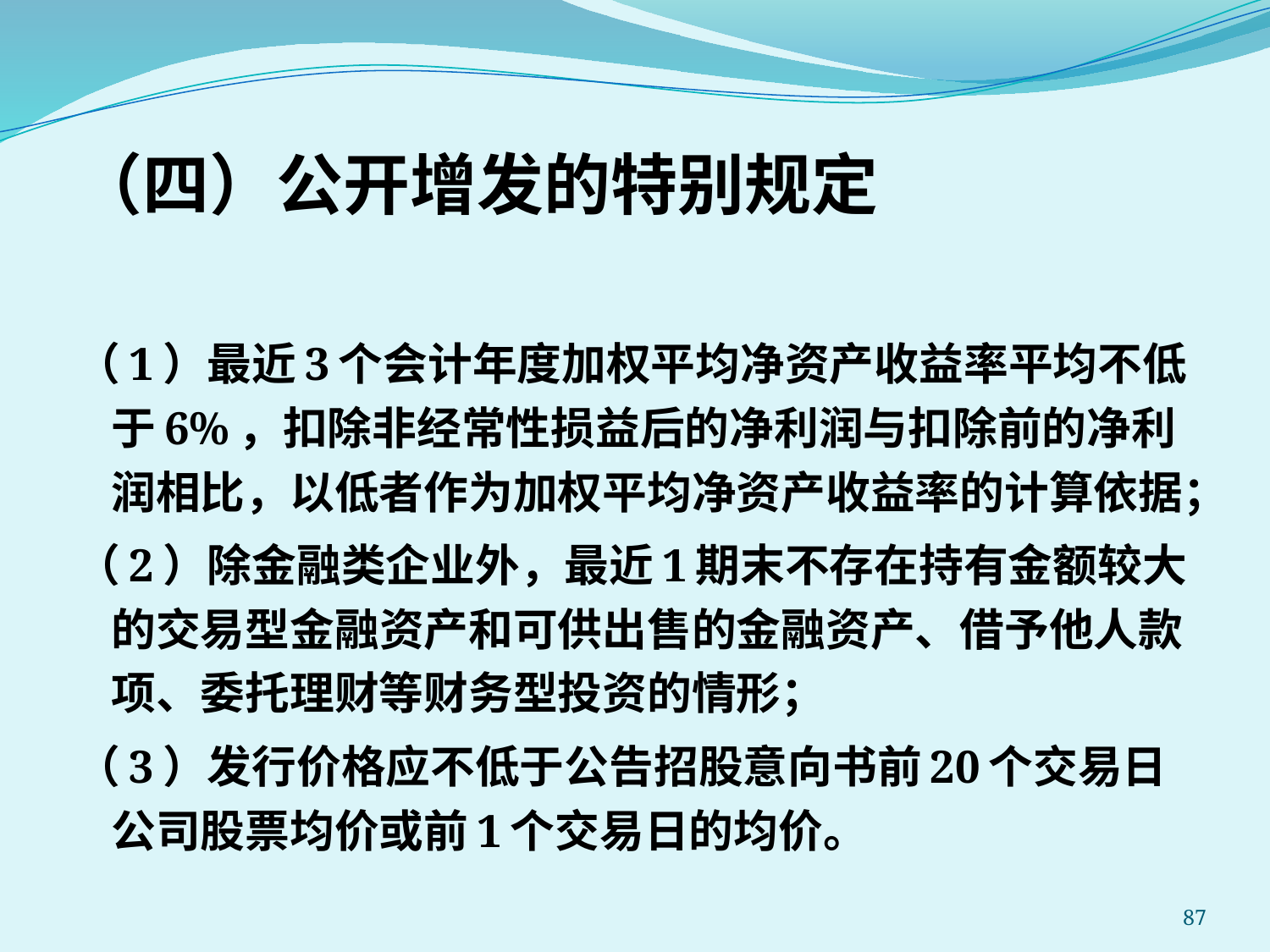

（四）公开增发的特别规定

（1）最近3个会计年度加权平均净资产收益率平均不低于6%，扣除非经常性损益后的净利润与扣除前的净利润相比，以低者作为加权平均净资产收益率的计算依据；
（2）除金融类企业外，最近1期末不存在持有金额较大的交易型金融资产和可供出售的金融资产、借予他人款项、委托理财等财务型投资的情形；
（3）发行价格应不低于公告招股意向书前20个交易日公司股票均价或前1个交易日的均价。

87